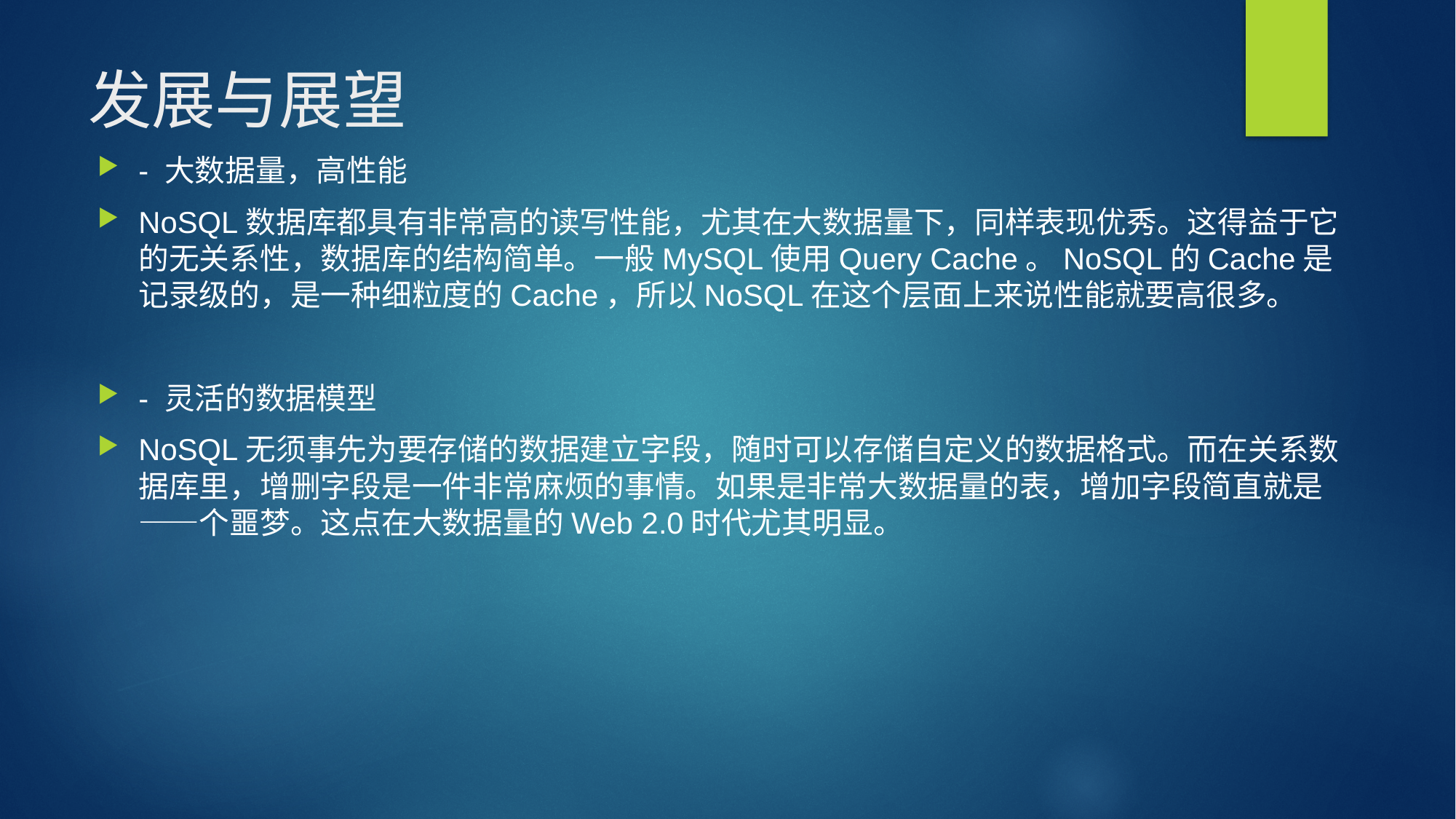

# 发展与展望
- 大数据量，高性能
NoSQL数据库都具有非常高的读写性能，尤其在大数据量下，同样表现优秀。这得益于它的无关系性，数据库的结构简单。一般MySQL使用Query Cache。NoSQL的Cache是记录级的，是一种细粒度的Cache，所以NoSQL在这个层面上来说性能就要高很多。

- 灵活的数据模型
NoSQL无须事先为要存储的数据建立字段，随时可以存储自定义的数据格式。而在关系数据库里，增删字段是一件非常麻烦的事情。如果是非常大数据量的表，增加字段简直就是——个噩梦。这点在大数据量的Web 2.0时代尤其明显。